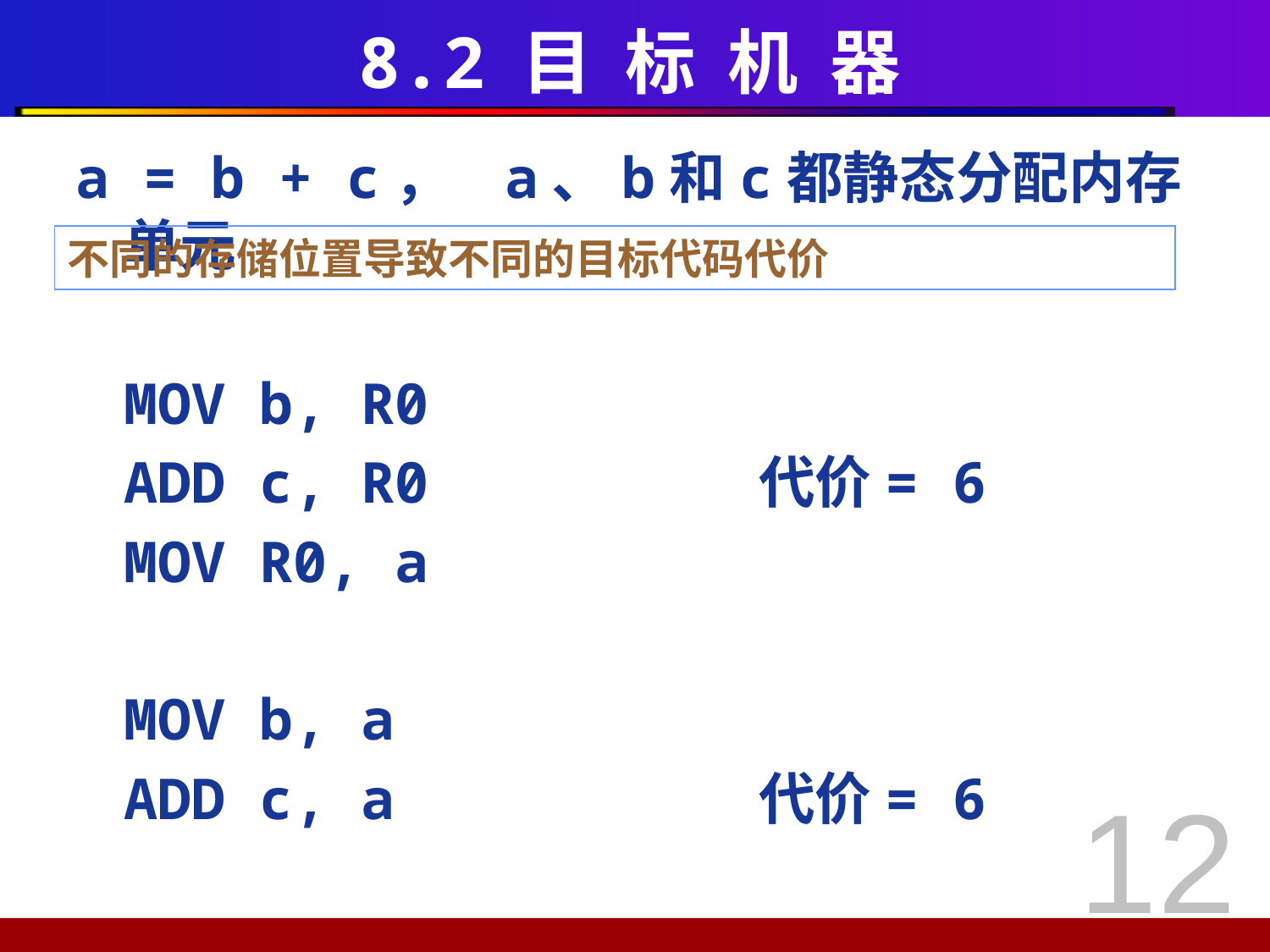

# 8.2 目  标  机  器
a = b + c，	a、b和c都静态分配内存单元

	MOV b, R0
	ADD c, R0			代价= 6
	MOV R0, a

	MOV b, a
	ADD c, a			代价= 6
不同的存储位置导致不同的目标代码代价
12